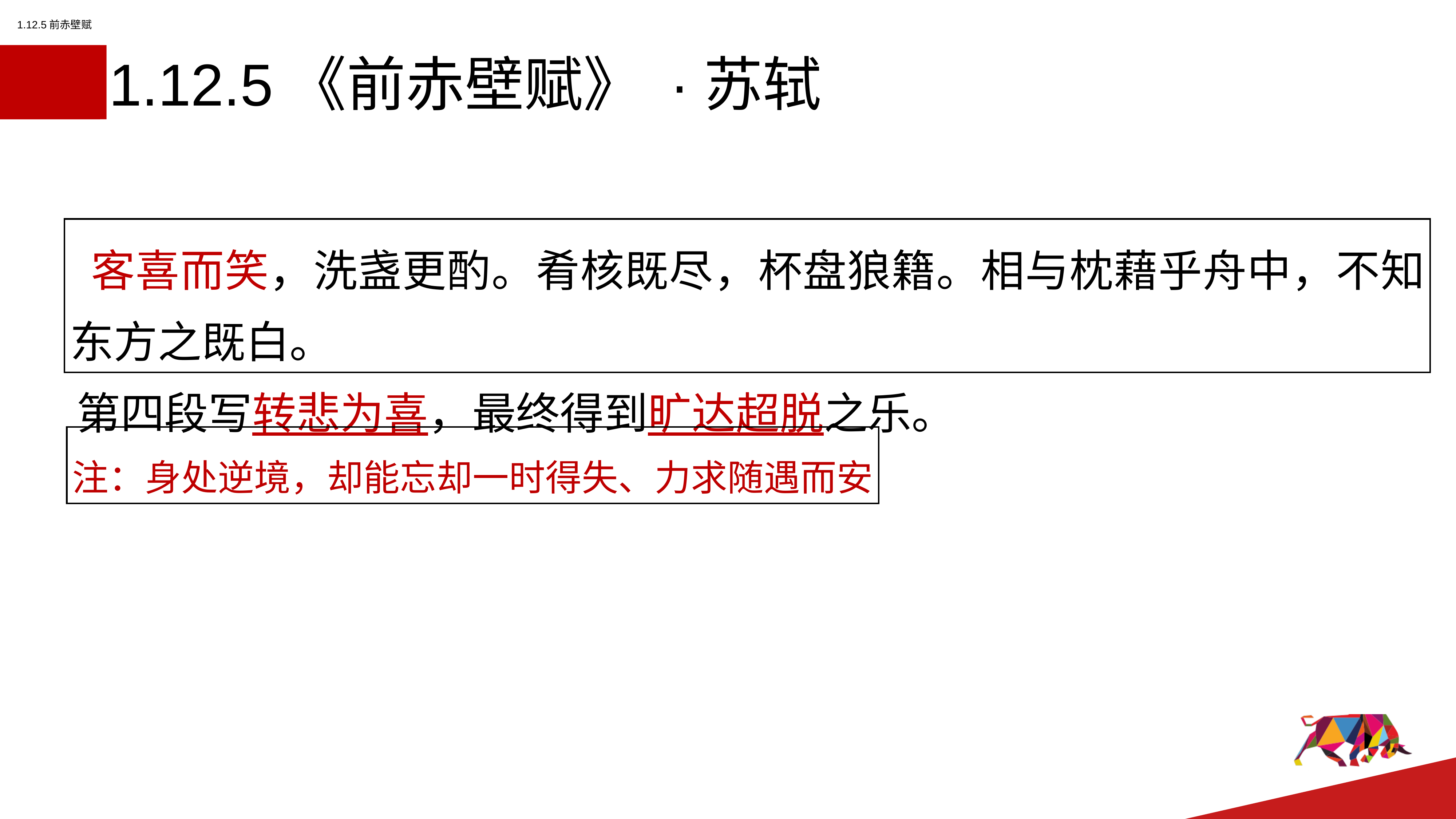

1.12.5前赤壁赋
# 1.12.5《前赤壁赋》 ·苏轼
 客喜而笑，洗盏更酌。肴核既尽，杯盘狼籍。相与枕藉乎舟中，不知东方之既白。
 第四段写转悲为喜，最终得到旷达超脱之乐。
注：身处逆境，却能忘却一时得失、力求随遇而安